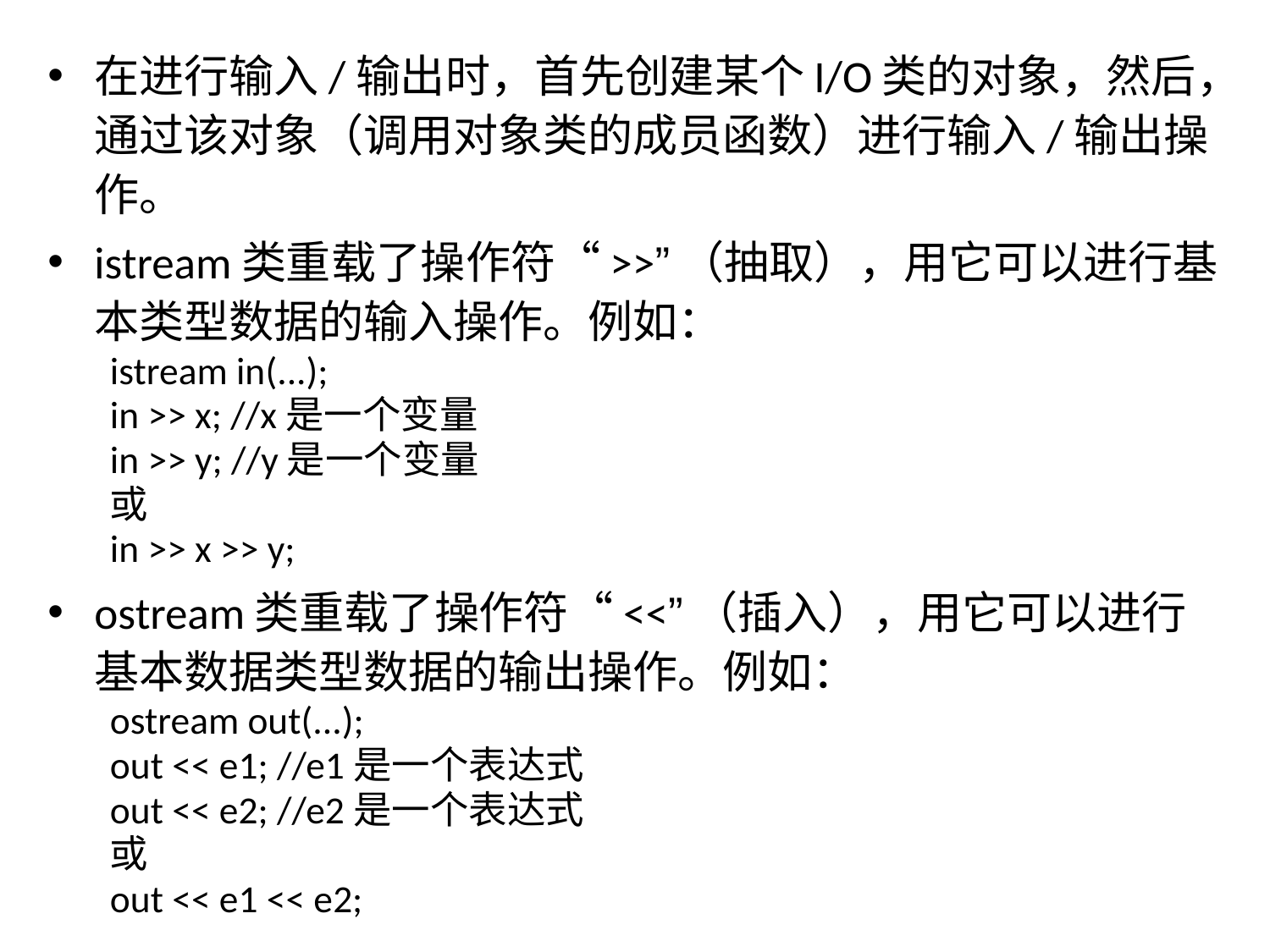

在进行输入/输出时，首先创建某个I/O类的对象，然后，通过该对象（调用对象类的成员函数）进行输入/输出操作。
istream类重载了操作符“>>”（抽取），用它可以进行基本类型数据的输入操作。例如：
istream in(...);
in >> x; //x是一个变量
in >> y; //y是一个变量
或
in >> x >> y;
ostream类重载了操作符“<<”（插入），用它可以进行基本数据类型数据的输出操作。例如：
ostream out(...);
out << e1; //e1是一个表达式
out << e2; //e2是一个表达式
或
out << e1 << e2;